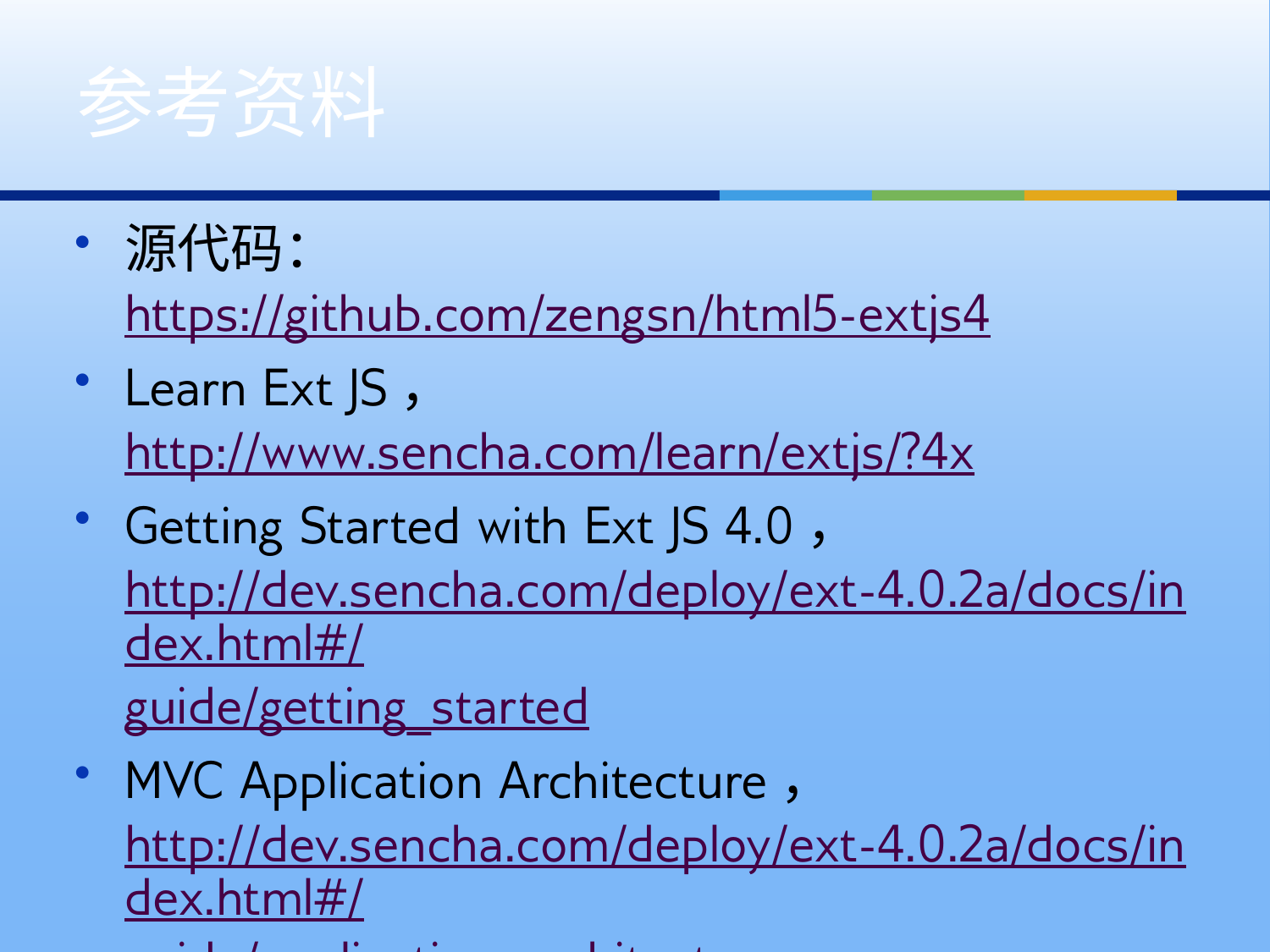

# 参考资料
源代码：https://github.com/zengsn/html5-extjs4
Learn Ext JS，http://www.sencha.com/learn/extjs/?4x
Getting Started with Ext JS 4.0，http://dev.sencha.com/deploy/ext-4.0.2a/docs/index.html#/guide/getting_started
MVC Application Architecture，http://dev.sencha.com/deploy/ext-4.0.2a/docs/index.html#/guide/application_architecture